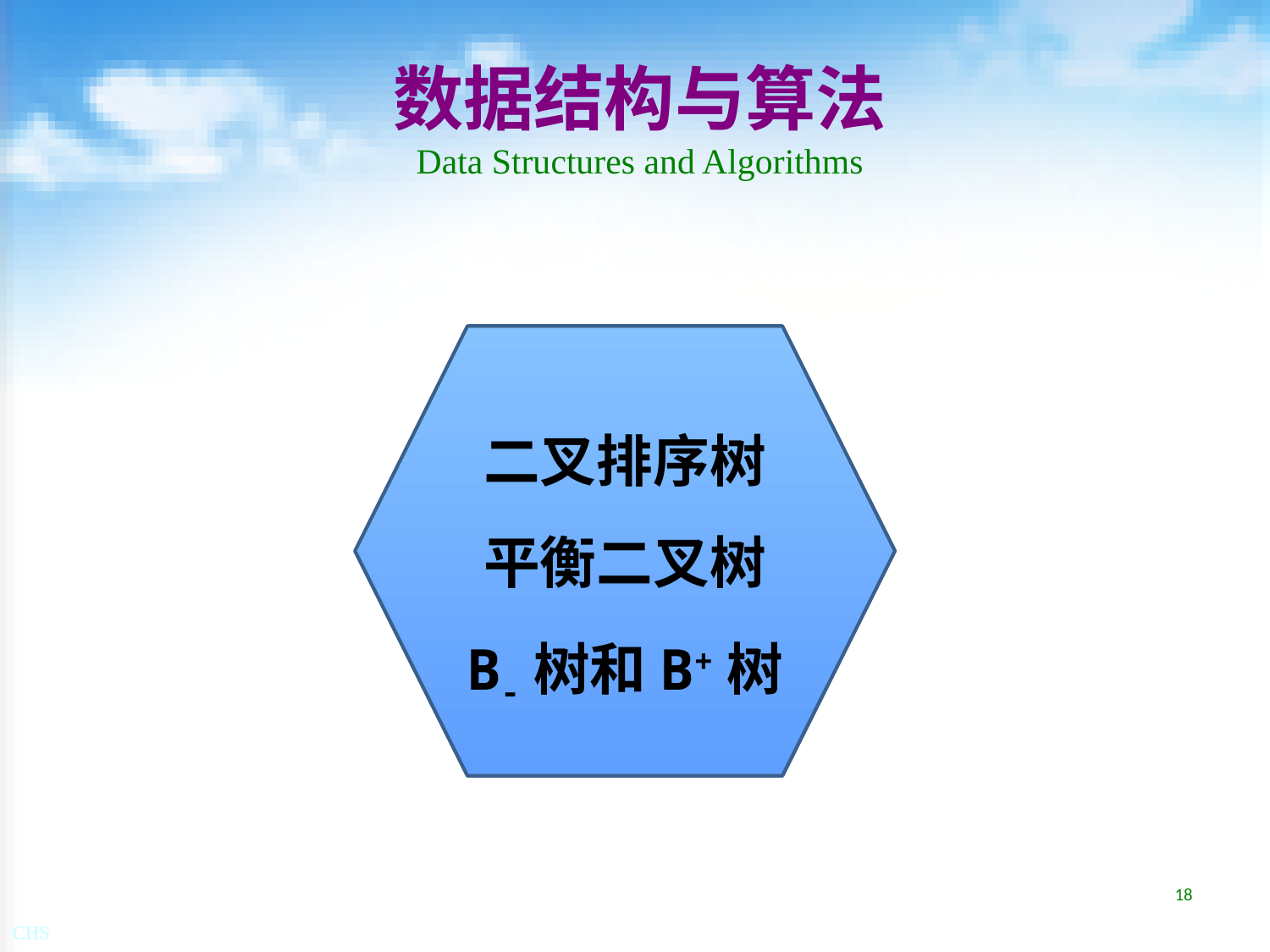

# 数据结构与算法 Data Structures and Algorithms
二叉排序树
平衡二叉树
B-树和B+树
18